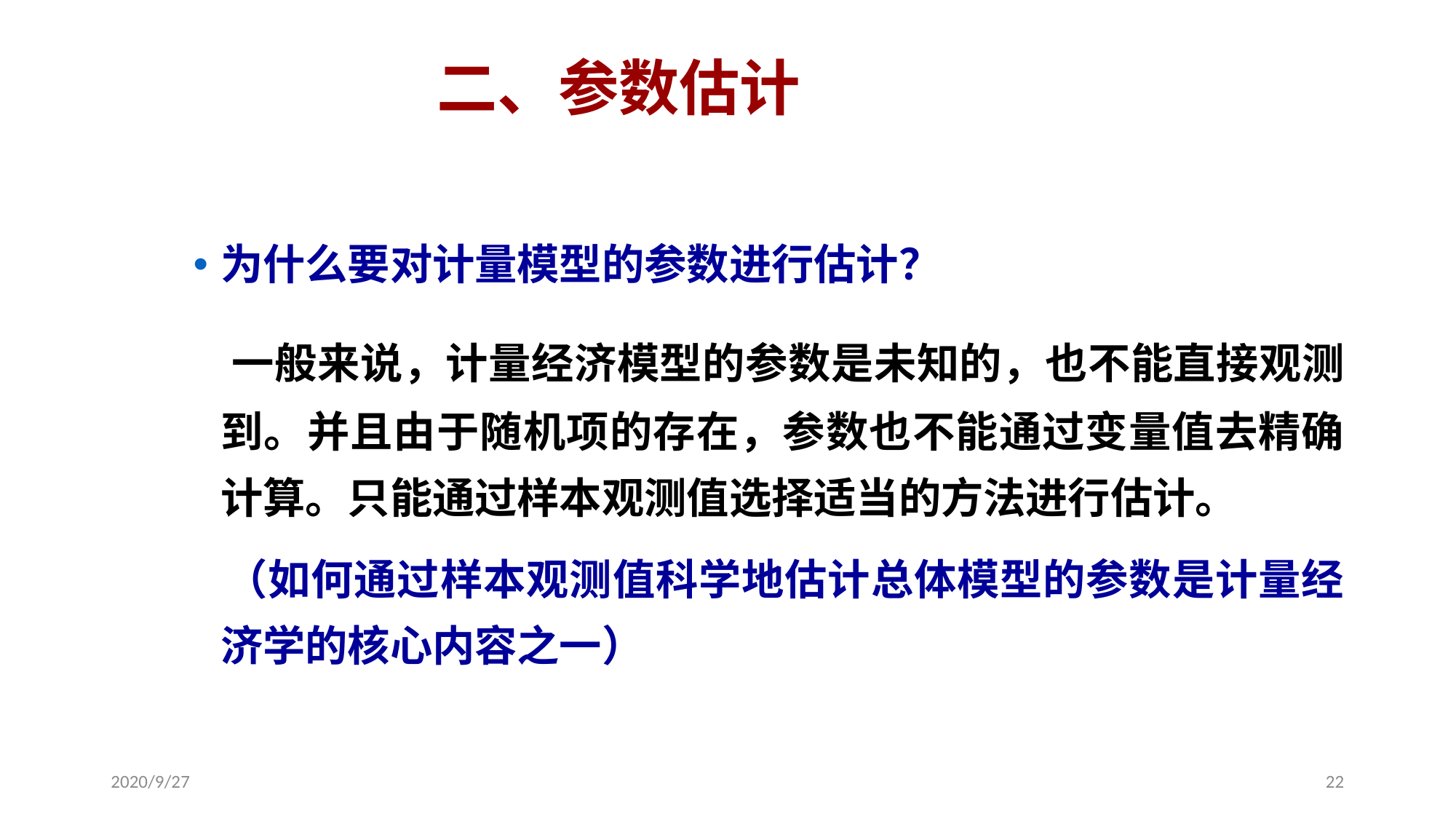

# 二、参数估计
为什么要对计量模型的参数进行估计？
  一般来说，计量经济模型的参数是未知的，也不能直接观测到。并且由于随机项的存在，参数也不能通过变量值去精确计算。只能通过样本观测值选择适当的方法进行估计。
  （如何通过样本观测值科学地估计总体模型的参数是计量经济学的核心内容之一）
2020/9/27
22